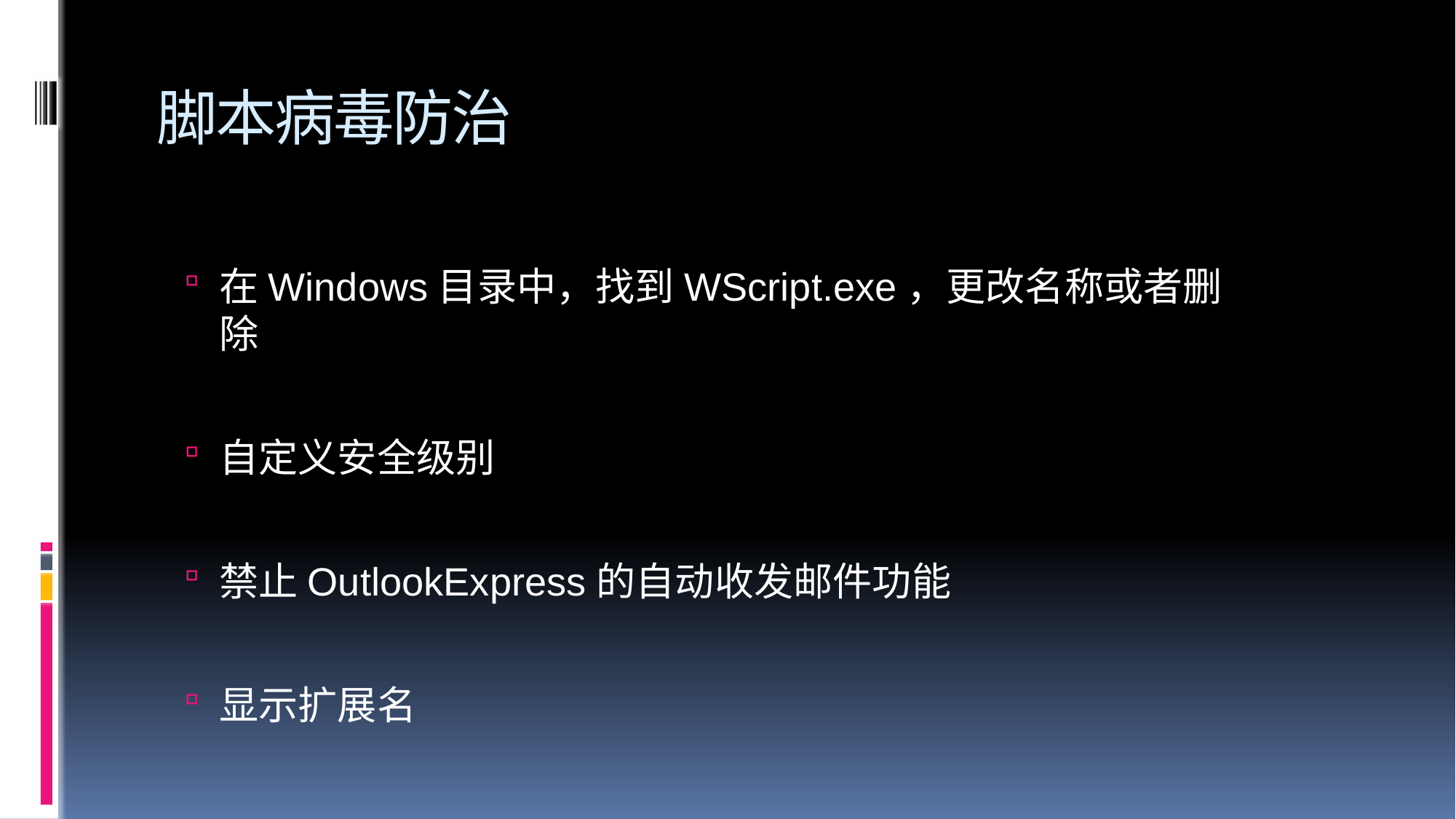

# 脚本病毒防治
在Windows目录中，找到WScript.exe，更改名称或者删除

自定义安全级别

禁止OutlookExpress的自动收发邮件功能

显示扩展名